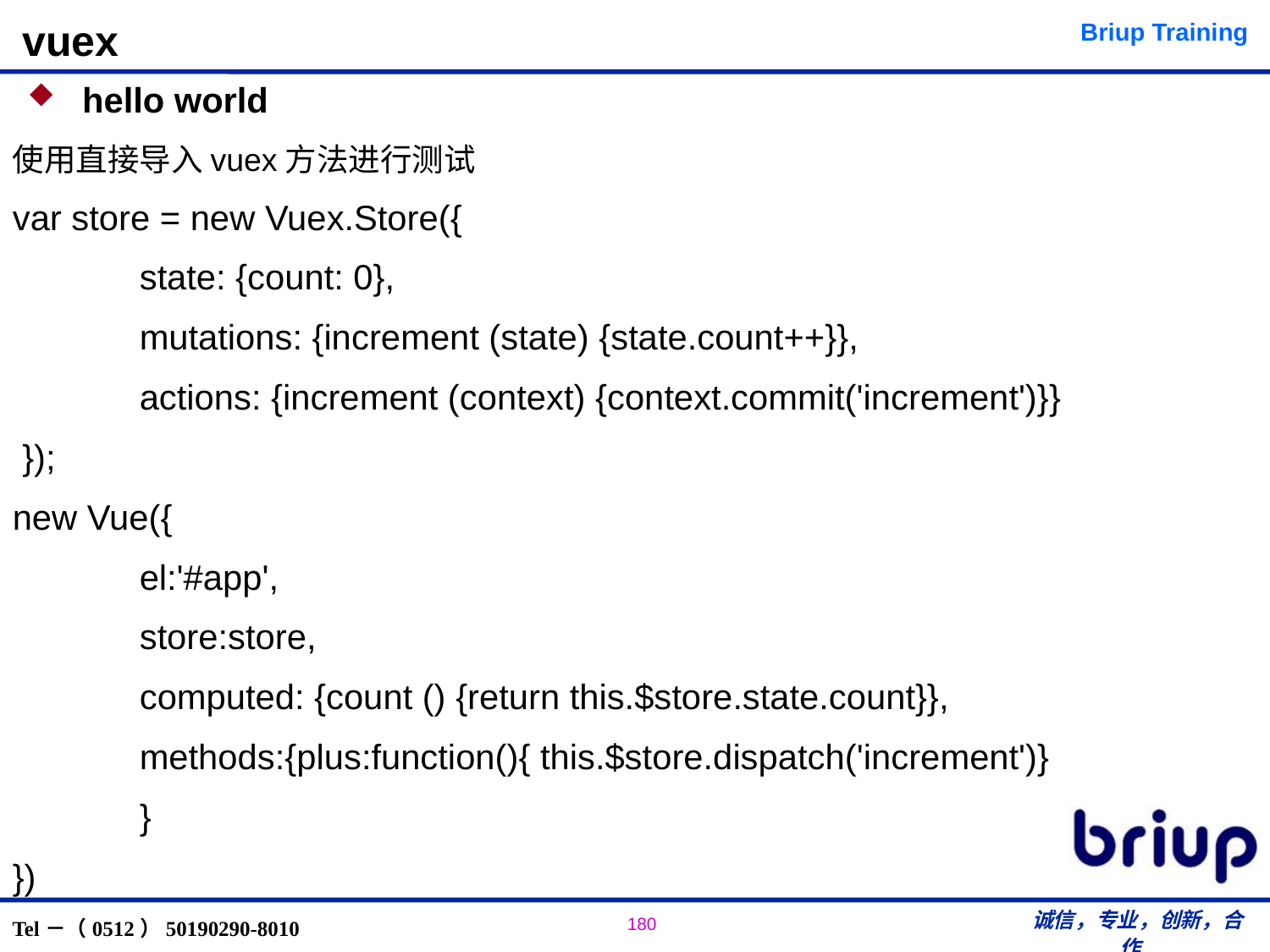

# vuex
 hello world
使用直接导入vuex方法进行测试
var store = new Vuex.Store({
	state: {count: 0},
	mutations: {increment (state) {state.count++}},
	actions: {increment (context) {context.commit('increment')}}
 });
new Vue({
	el:'#app',
	store:store,
	computed: {count () {return this.$store.state.count}},
	methods:{plus:function(){ this.$store.dispatch('increment')}
	}
})